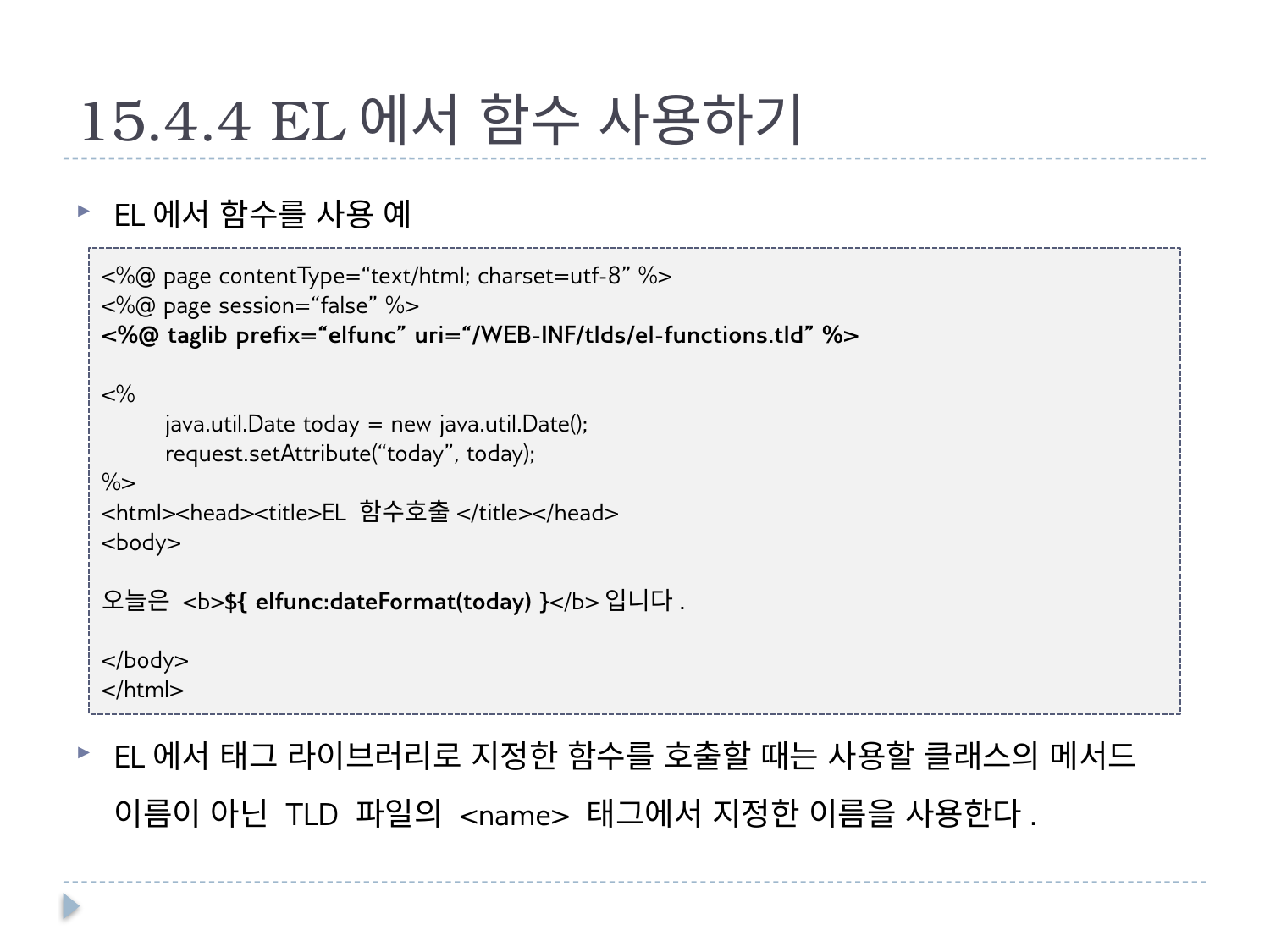

# 15.4.4 EL에서 함수 사용하기
EL에서 함수를 사용 예

EL에서 태그 라이브러리로 지정한 함수를 호출할 때는 사용할 클래스의 메서드 이름이 아닌 TLD 파일의 <name> 태그에서 지정한 이름을 사용한다.
<%@ page contentType=“text/html; charset=utf-8” %>
<%@ page session=“false” %>
<%@ taglib prefix=“elfunc” uri=“/WEB-INF/tlds/el-functions.tld” %>

<%
java.util.Date today = new java.util.Date();
request.setAttribute(“today”, today);
%>
<html><head><title>EL 함수호출</title></head>
<body>

오늘은 <b>${ elfunc:dateFormat(today) }</b>입니다.

</body>
</html>